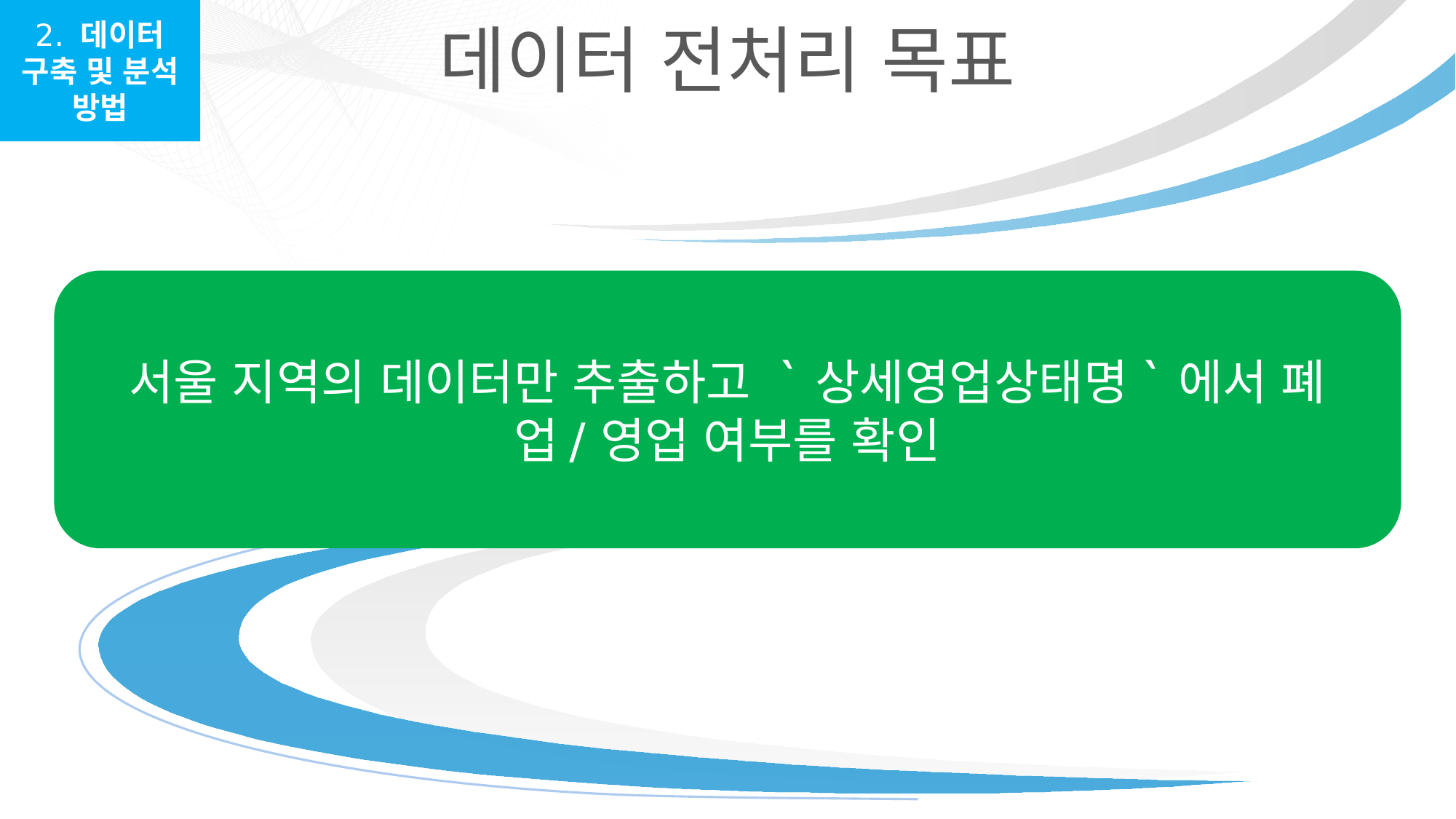

2. 데이터 구축 및 분석 방법
데이터 전처리 목표
서울 지역의 데이터만 추출하고 `상세영업상태명`에서 폐업/영업 여부를 확인